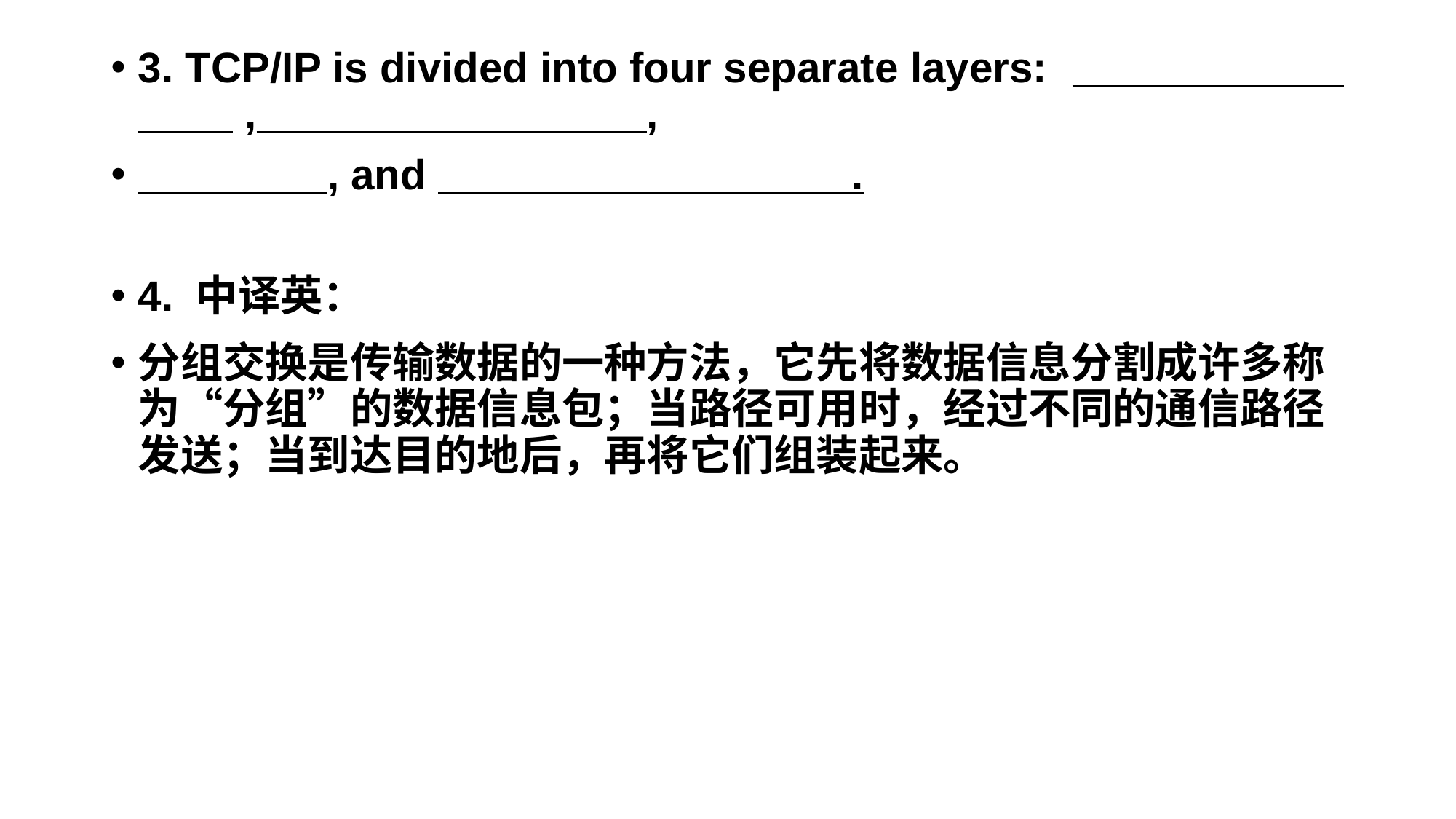

3. TCP/IP is divided into four separate layers:                                   ,                                 ,
                , and                                    .

4. 中译英：
分组交换是传输数据的一种方法，它先将数据信息分割成许多称为“分组”的数据信息包；当路径可用时，经过不同的通信路径发送；当到达目的地后，再将它们组装起来。